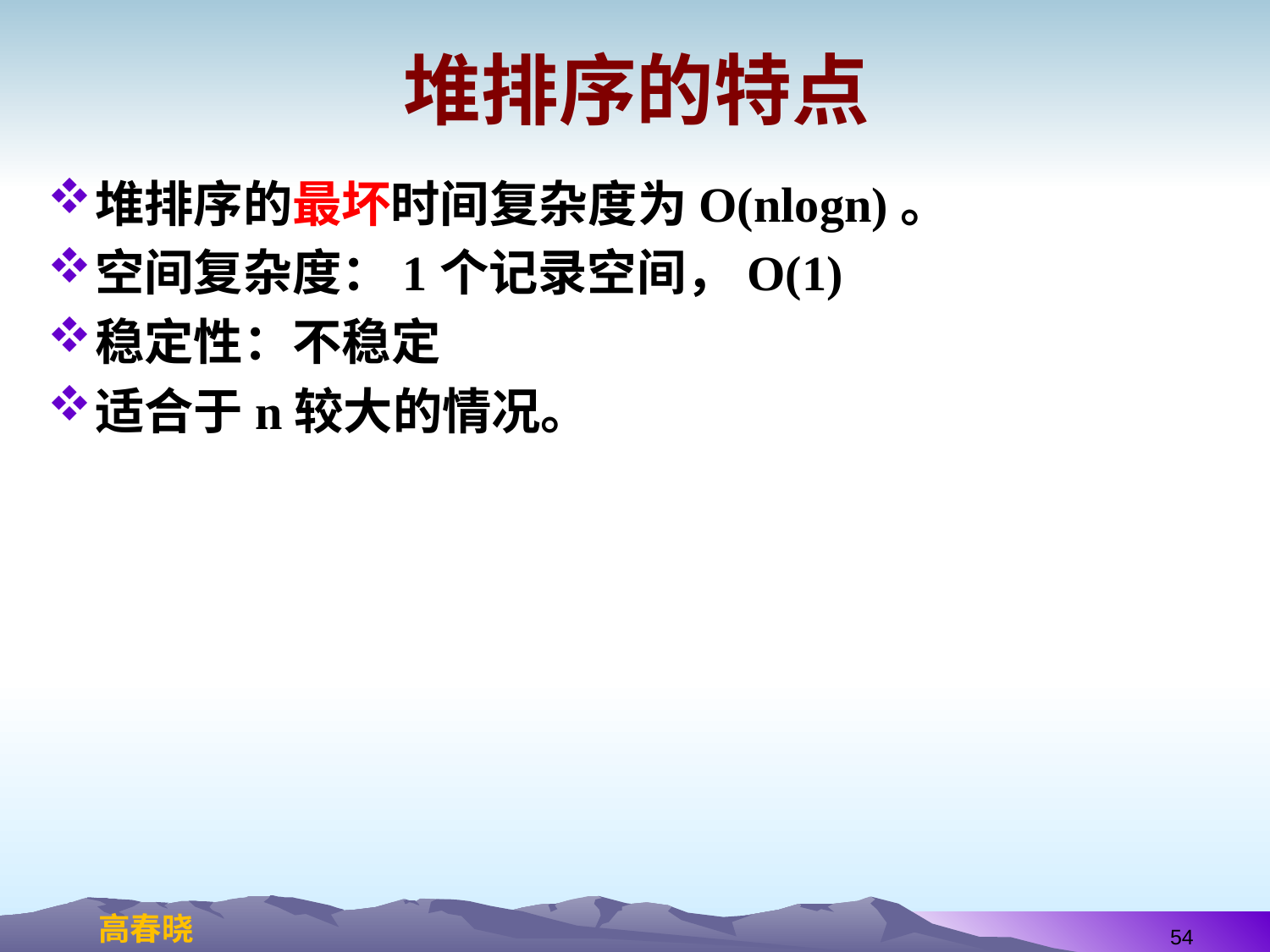

# 堆排序的特点
堆排序的最坏时间复杂度为O(nlogn)。
空间复杂度：1个记录空间，O(1)
稳定性：不稳定
适合于n较大的情况。
54